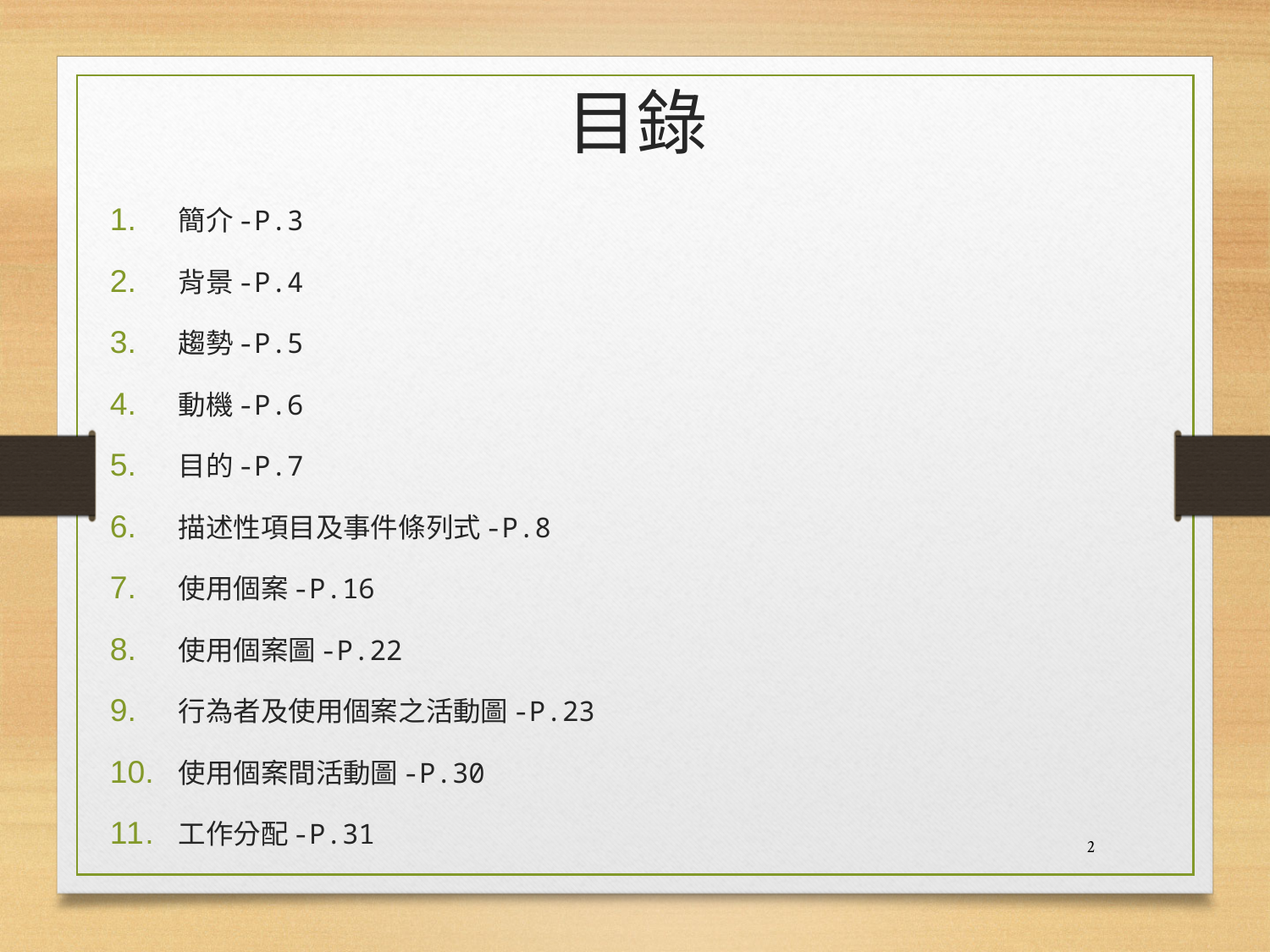

目錄
簡介-P.3
背景-P.4
趨勢-P.5
動機-P.6
目的-P.7
描述性項目及事件條列式-P.8
使用個案-P.16
使用個案圖-P.22
行為者及使用個案之活動圖-P.23
使用個案間活動圖-P.30
工作分配-P.31

2